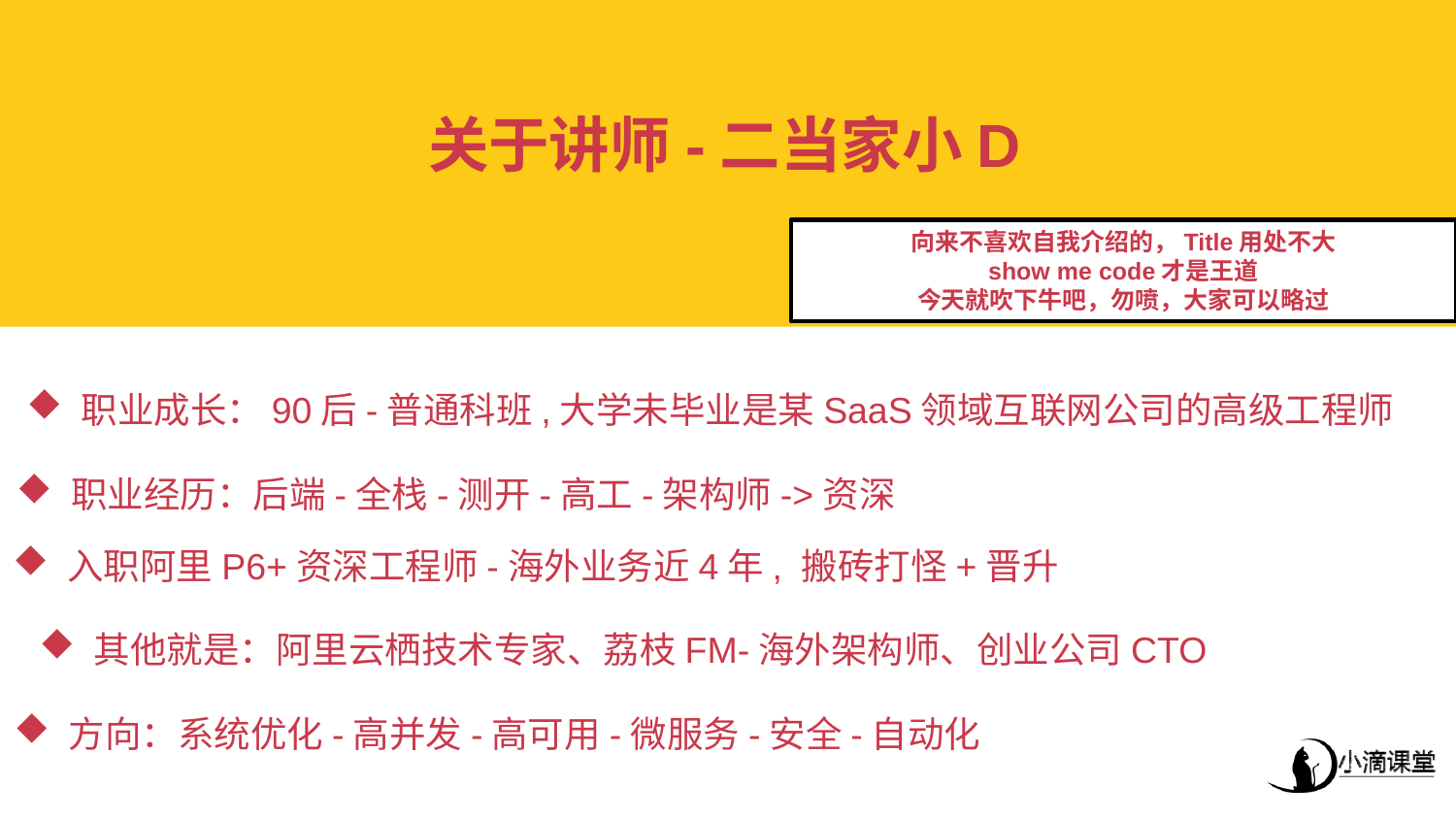

关于讲师-二当家小D
向来不喜欢自我介绍的，Title用处不大
show me code才是王道
今天就吹下牛吧，勿喷，大家可以略过
职业成长：90后-普通科班,大学未毕业是某SaaS领域互联网公司的高级工程师

职业经历：后端-全栈-测开-高工-架构师->资深
入职阿里P6+资深工程师-海外业务近4年, 搬砖打怪+晋升
其他就是：阿里云栖技术专家、荔枝FM-海外架构师、创业公司CTO
方向：系统优化-高并发-高可用-微服务-安全-自动化